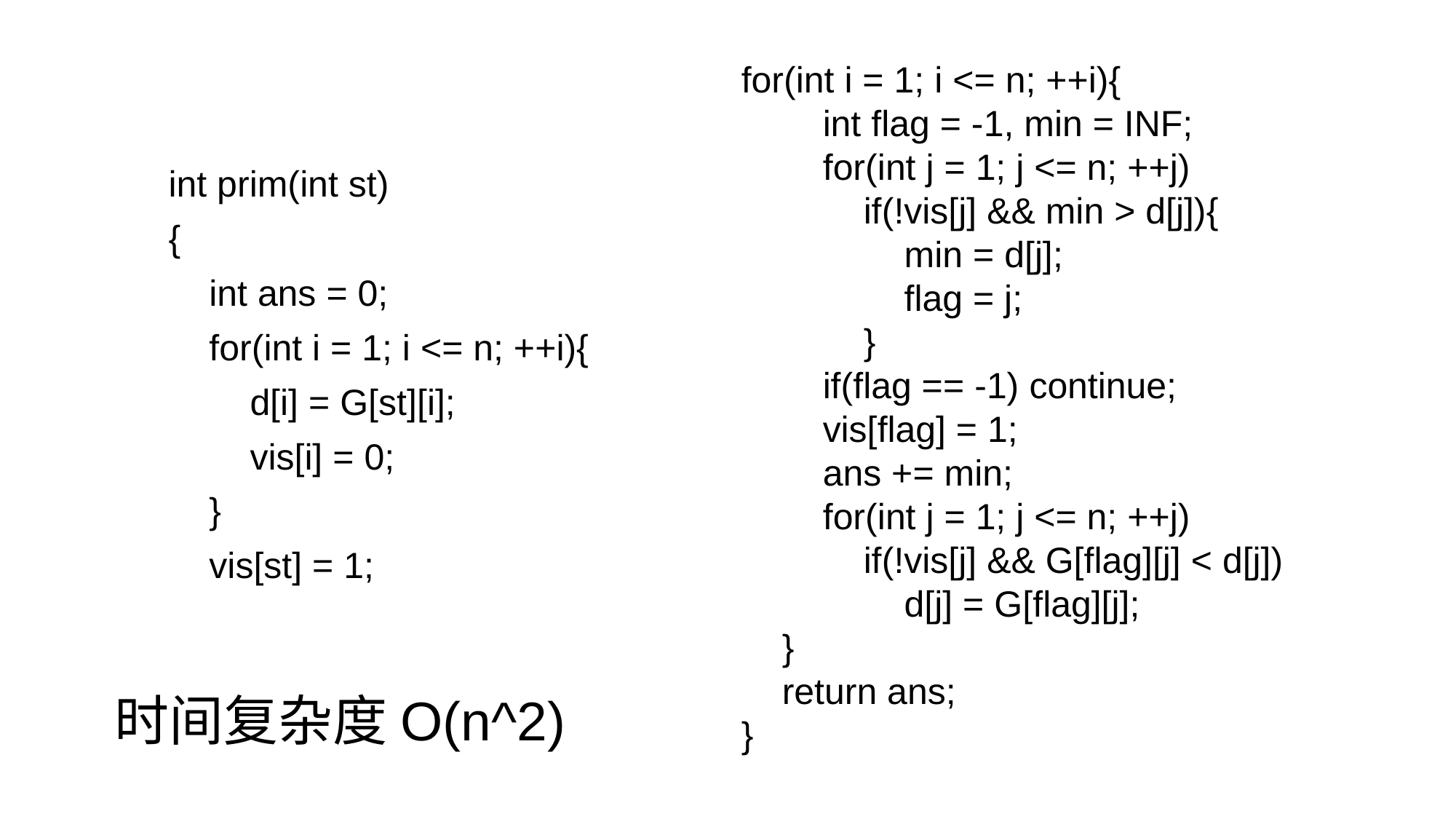

for(int i = 1; i <= n; ++i){
        int flag = -1, min = INF;
        for(int j = 1; j <= n; ++j)
            if(!vis[j] && min > d[j]){
                min = d[j];
                flag = j;
            }
        if(flag == -1) continue;
        vis[flag] = 1;
        ans += min;
        for(int j = 1; j <= n; ++j)
            if(!vis[j] && G[flag][j] < d[j])
                d[j] = G[flag][j];
    }
    return ans;
}
int prim(int st)
{
    int ans = 0;
    for(int i = 1; i <= n; ++i){
        d[i] = G[st][i];
        vis[i] = 0;
    }
    vis[st] = 1;

时间复杂度O(n^2)